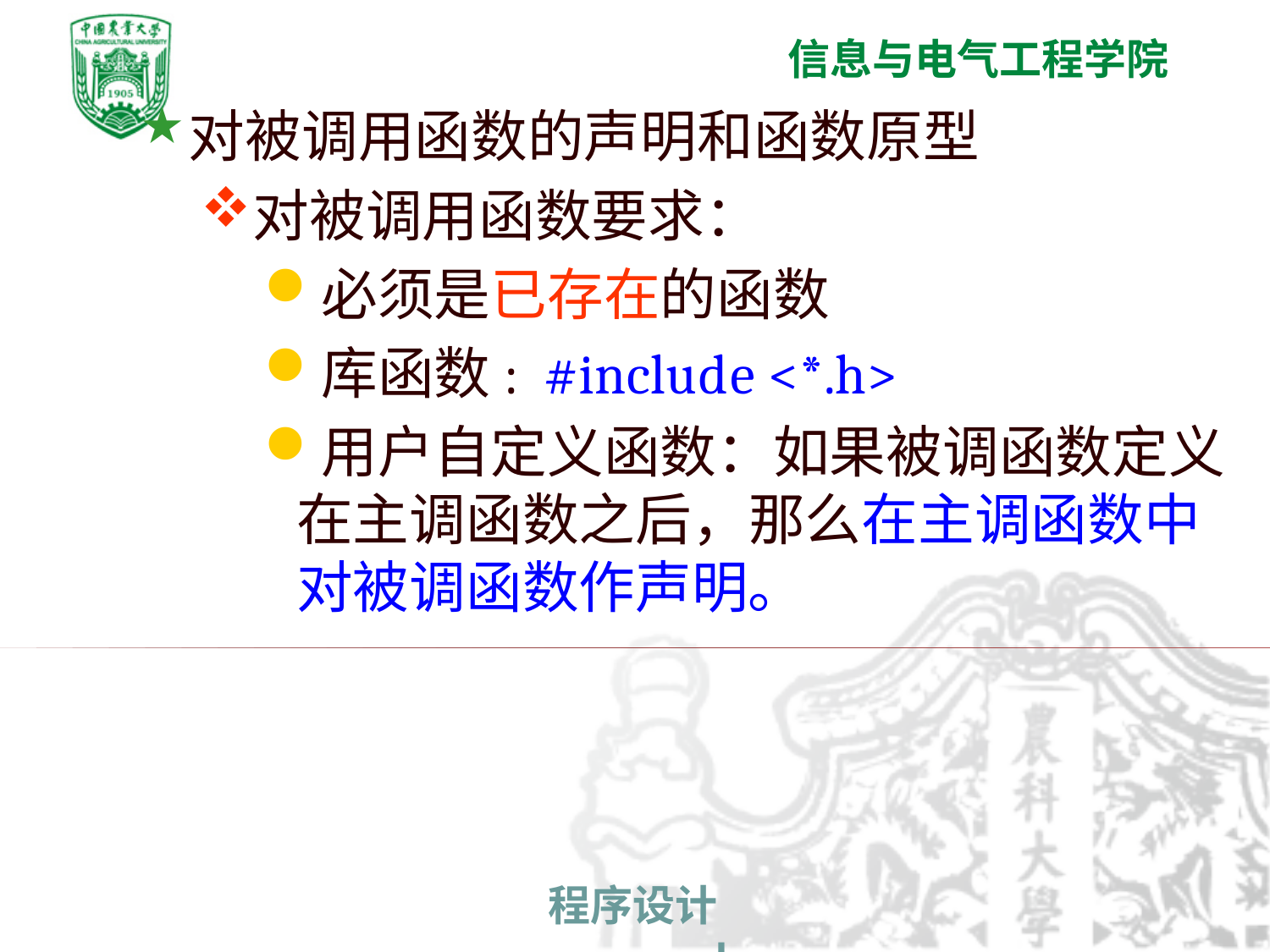

对被调用函数的声明和函数原型
对被调用函数要求：
必须是已存在的函数
库函数:  #include <*.h>
用户自定义函数：如果被调函数定义在主调函数之后，那么在主调函数中对被调函数作声明。